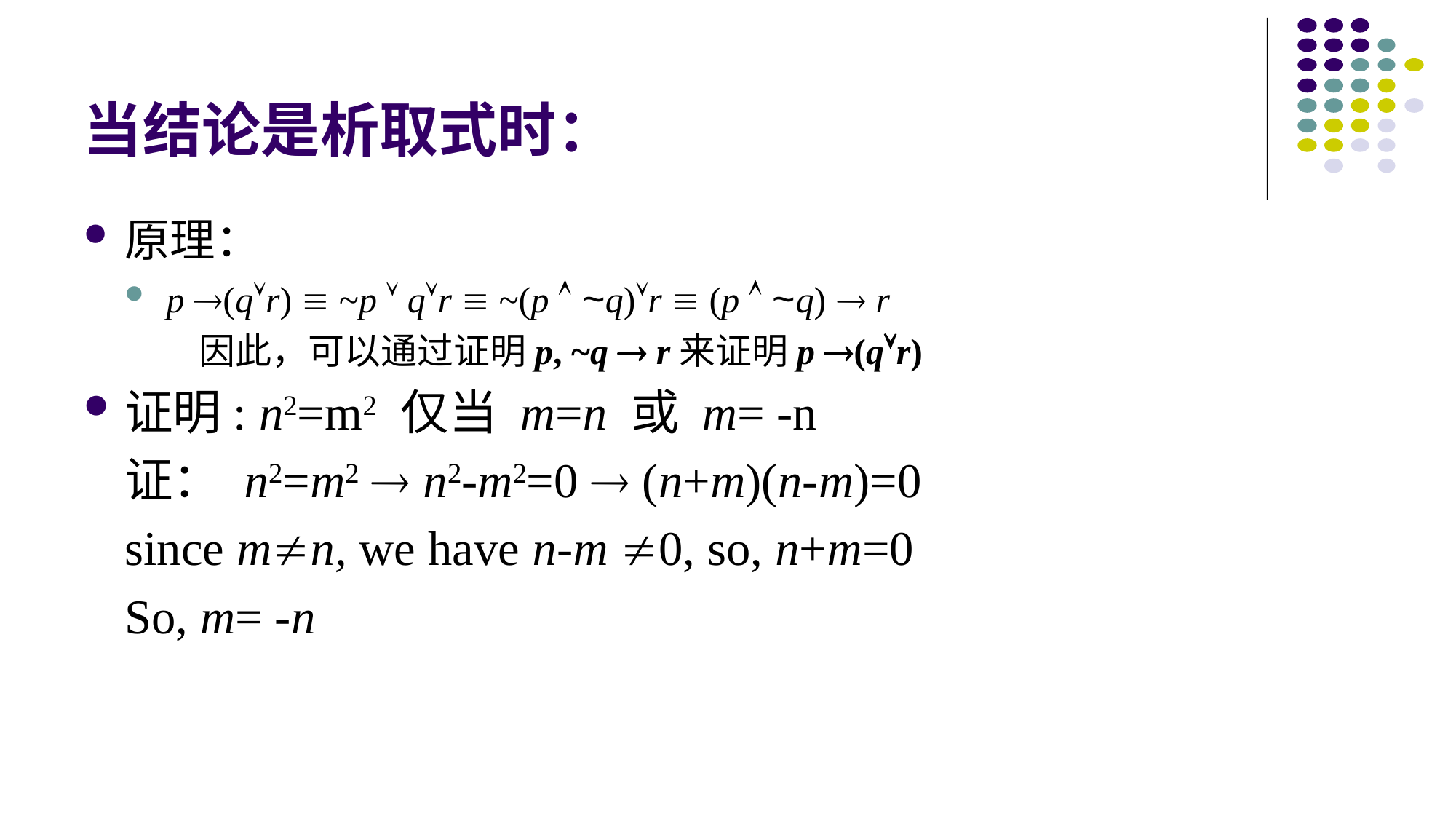

# 当结论是析取式时：
原理：
p →(q∨r) ≡ ~p ∨ q∨r ≡ ~(p ∧ ~q)∨r ≡ (p ∧ ~q) → r
             因此，可以通过证明p, ~q → r来证明p →(q∨r)
证明: n2=m2 仅当 m=n 或 m= -n
	证： n2=m2 → n2-m2=0 → (n+m)(n-m)=0
	since m≠n, we have n-m ≠0, so, n+m=0
	So, m= -n